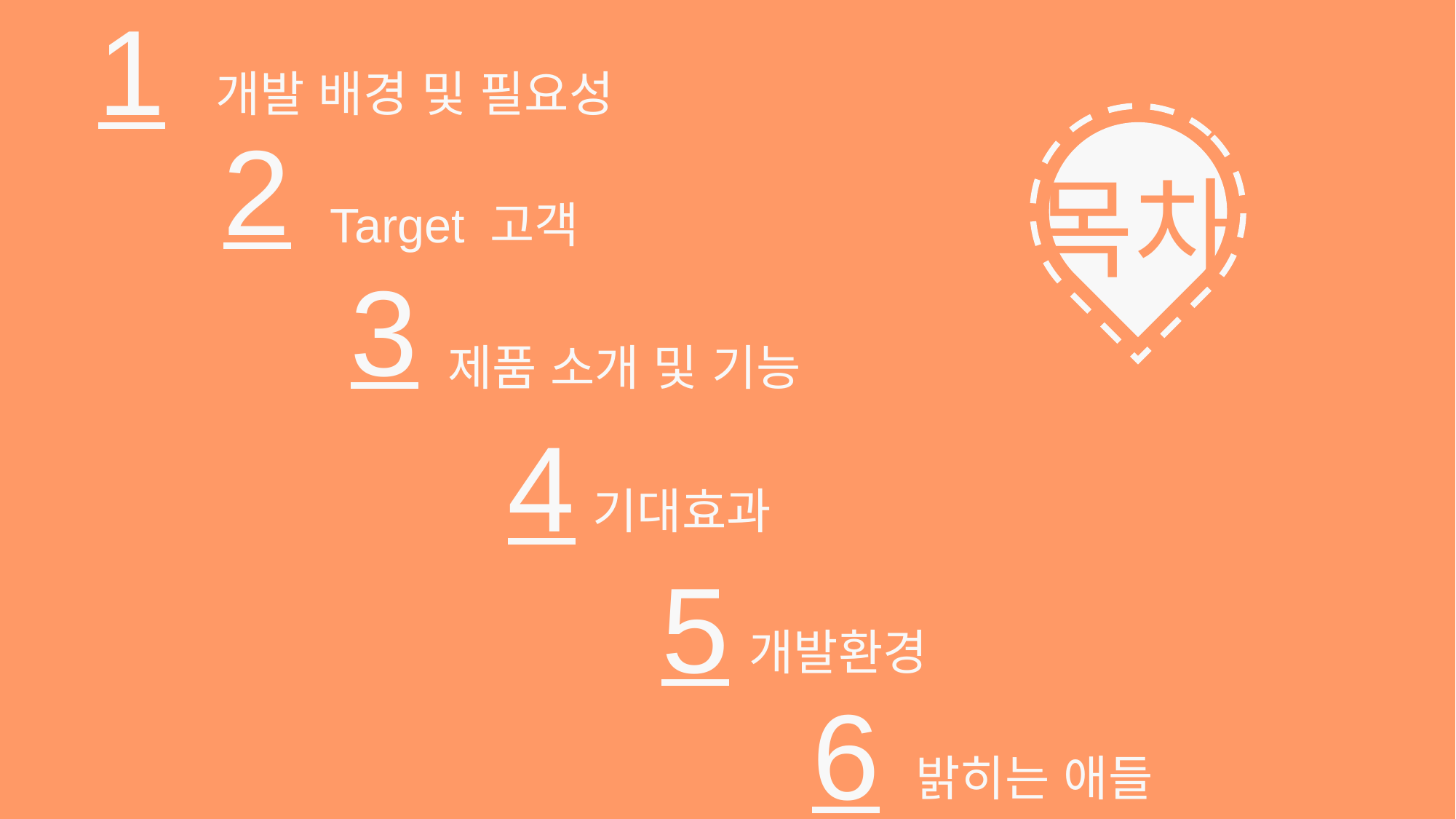

1
개발 배경 및 필요성

2

목차
Target 고객
3
제품 소개 및 기능
4
기대효과
5
개발환경
6
밝히는 애들